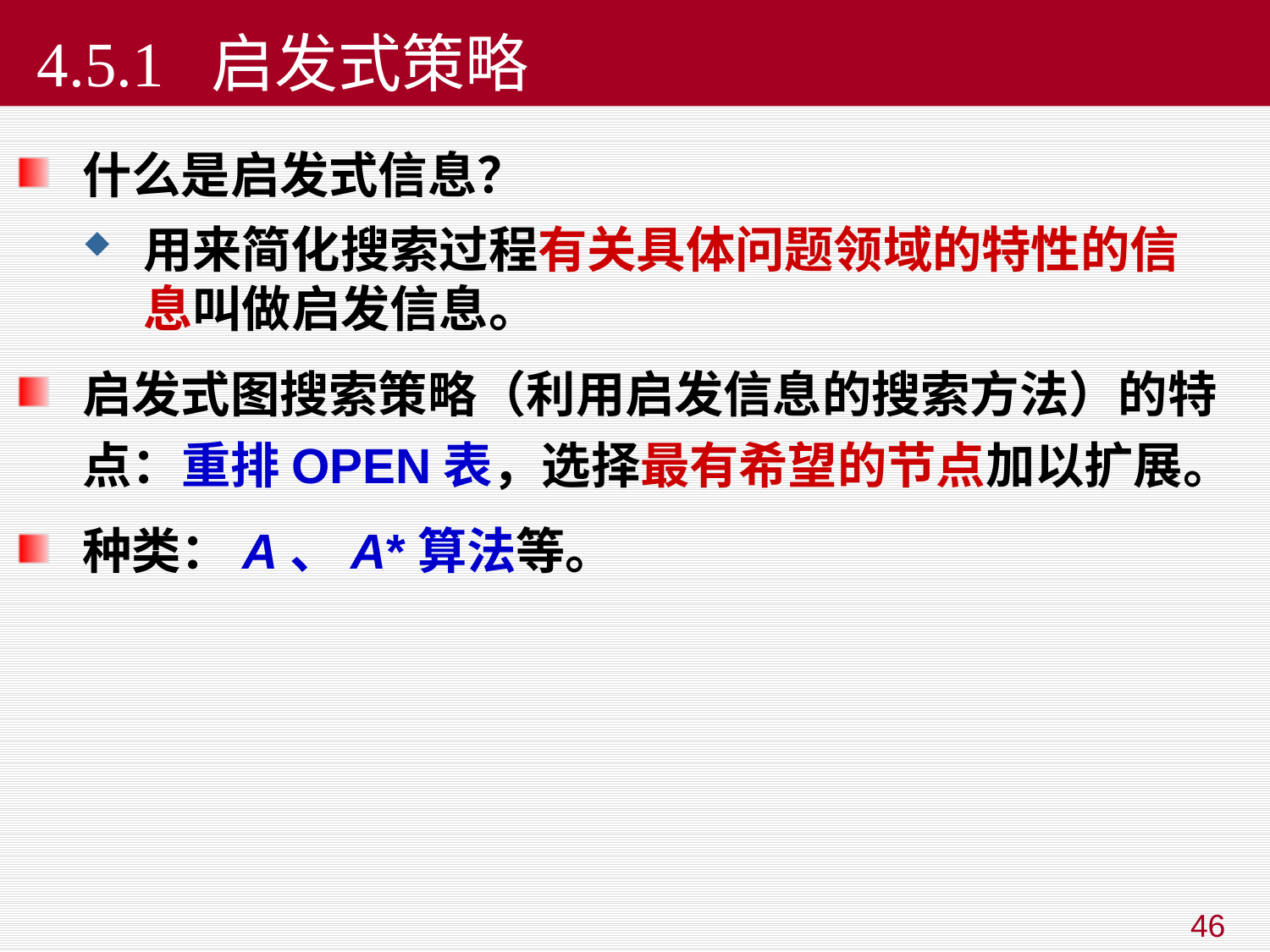

# 4.5.1  启发式策略
什么是启发式信息？
用来简化搜索过程有关具体问题领域的特性的信息叫做启发信息。
启发式图搜索策略（利用启发信息的搜索方法）的特点：重排OPEN表，选择最有希望的节点加以扩展。
种类：A、A*算法等。
46